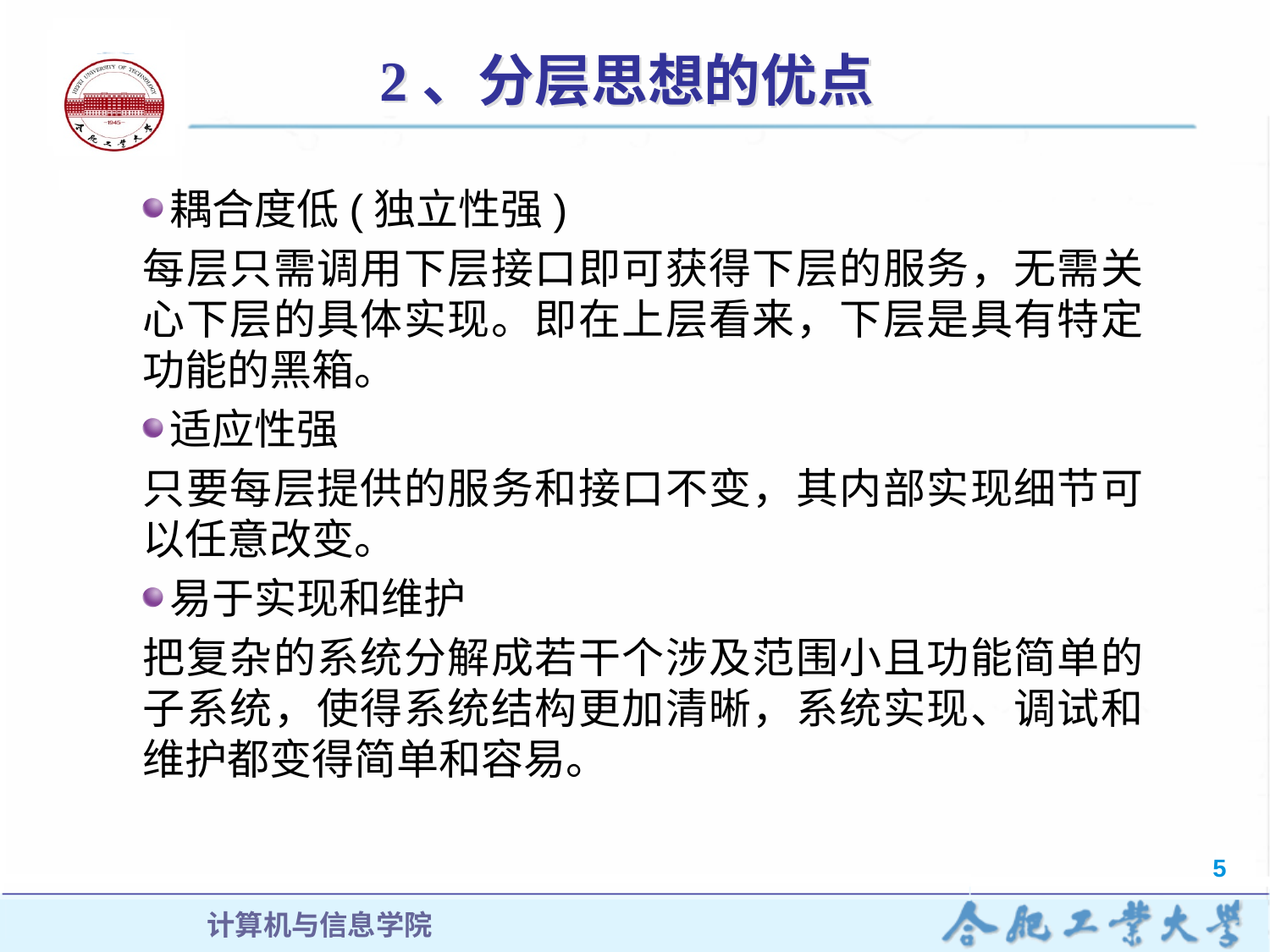

# 2、分层思想的优点
耦合度低(独立性强)
每层只需调用下层接口即可获得下层的服务，无需关心下层的具体实现。即在上层看来，下层是具有特定功能的黑箱。
适应性强
只要每层提供的服务和接口不变，其内部实现细节可以任意改变。
易于实现和维护
把复杂的系统分解成若干个涉及范围小且功能简单的子系统，使得系统结构更加清晰，系统实现、调试和维护都变得简单和容易。